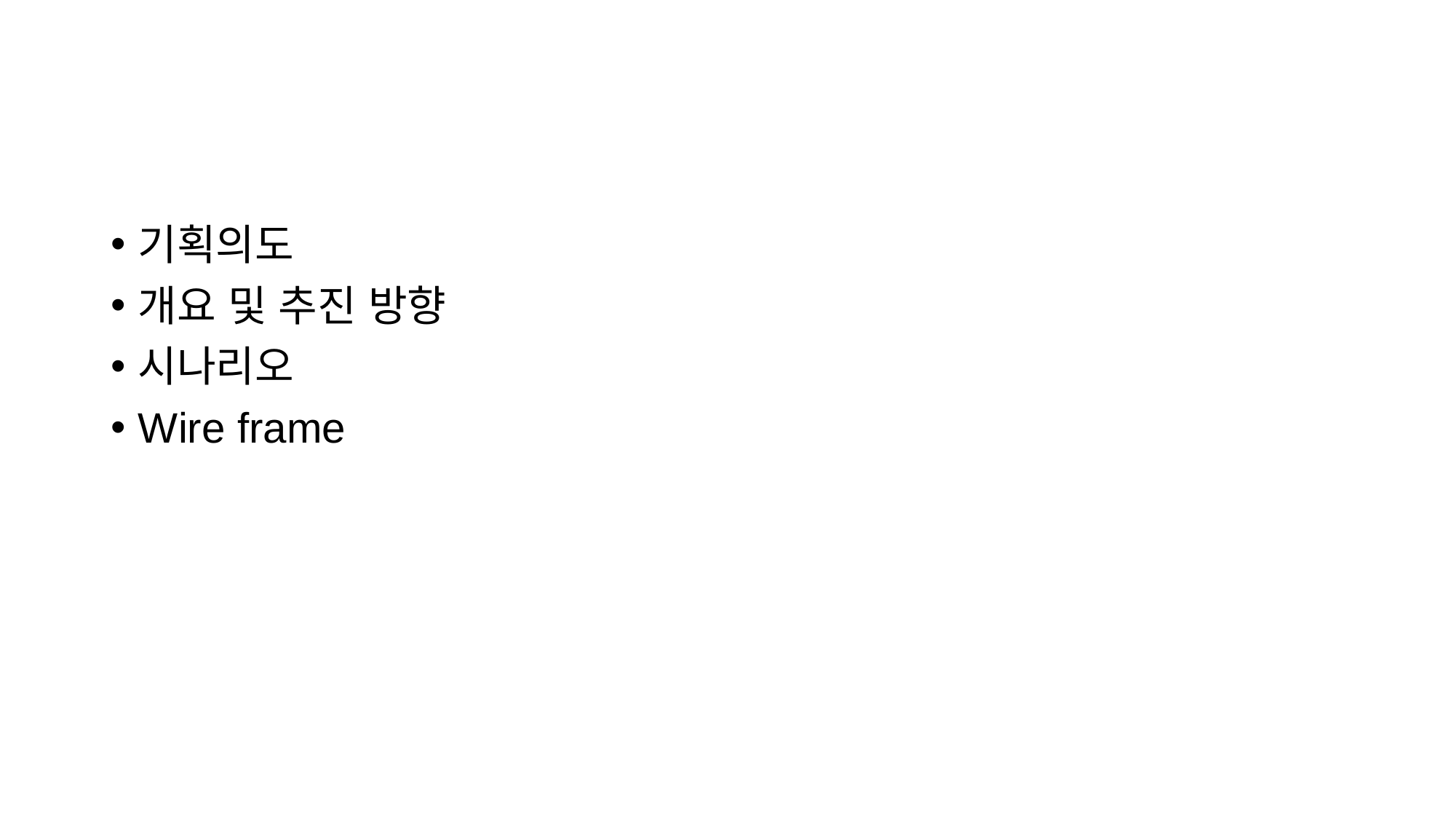

기획의도
개요 및 추진 방향
시나리오
Wire frame